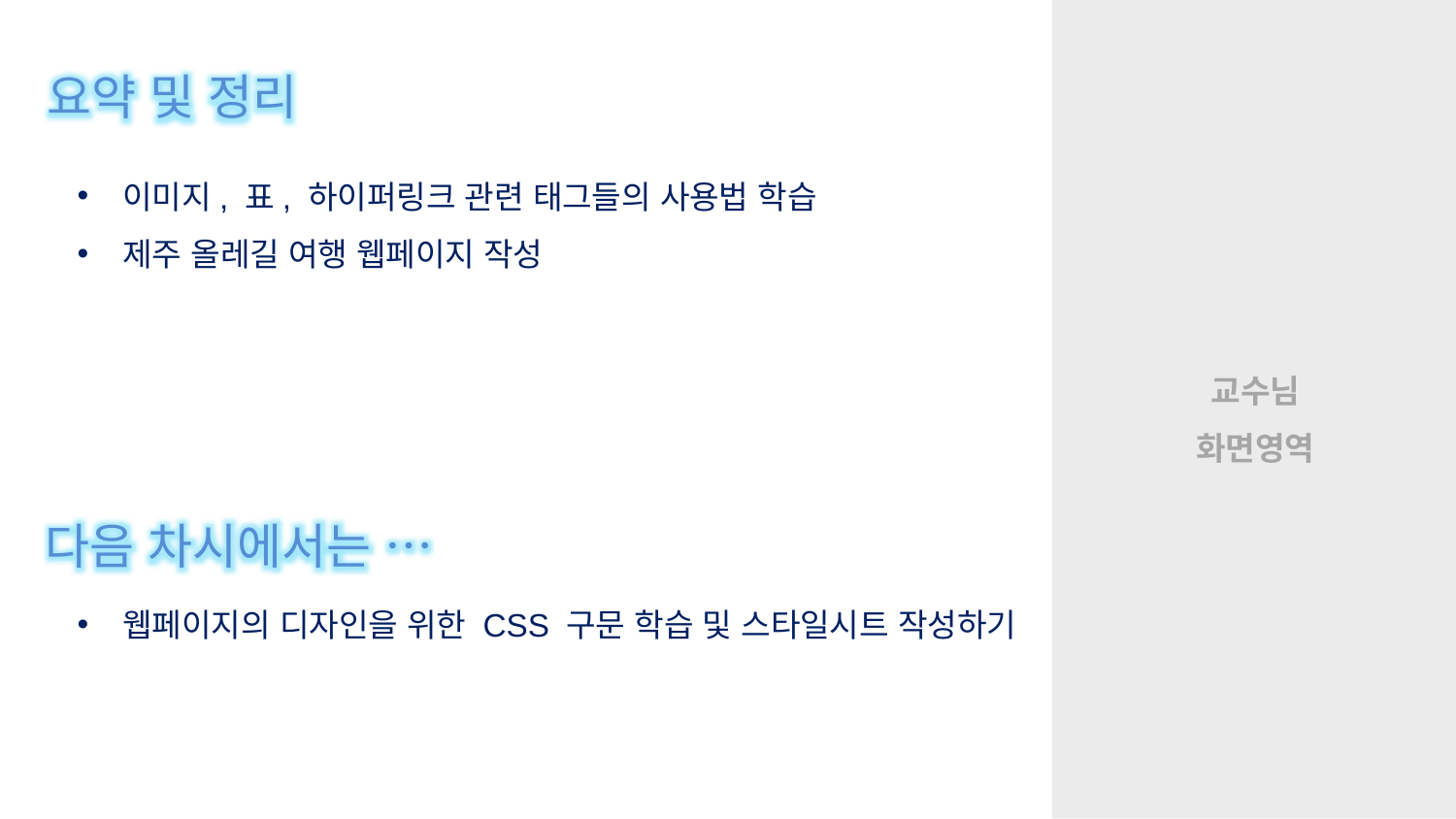

요약 및 정리
이미지, 표, 하이퍼링크 관련 태그들의 사용법 학습
제주 올레길 여행 웹페이지 작성
다음 차시에서는 …
웹페이지의 디자인을 위한 CSS 구문 학습 및 스타일시트 작성하기